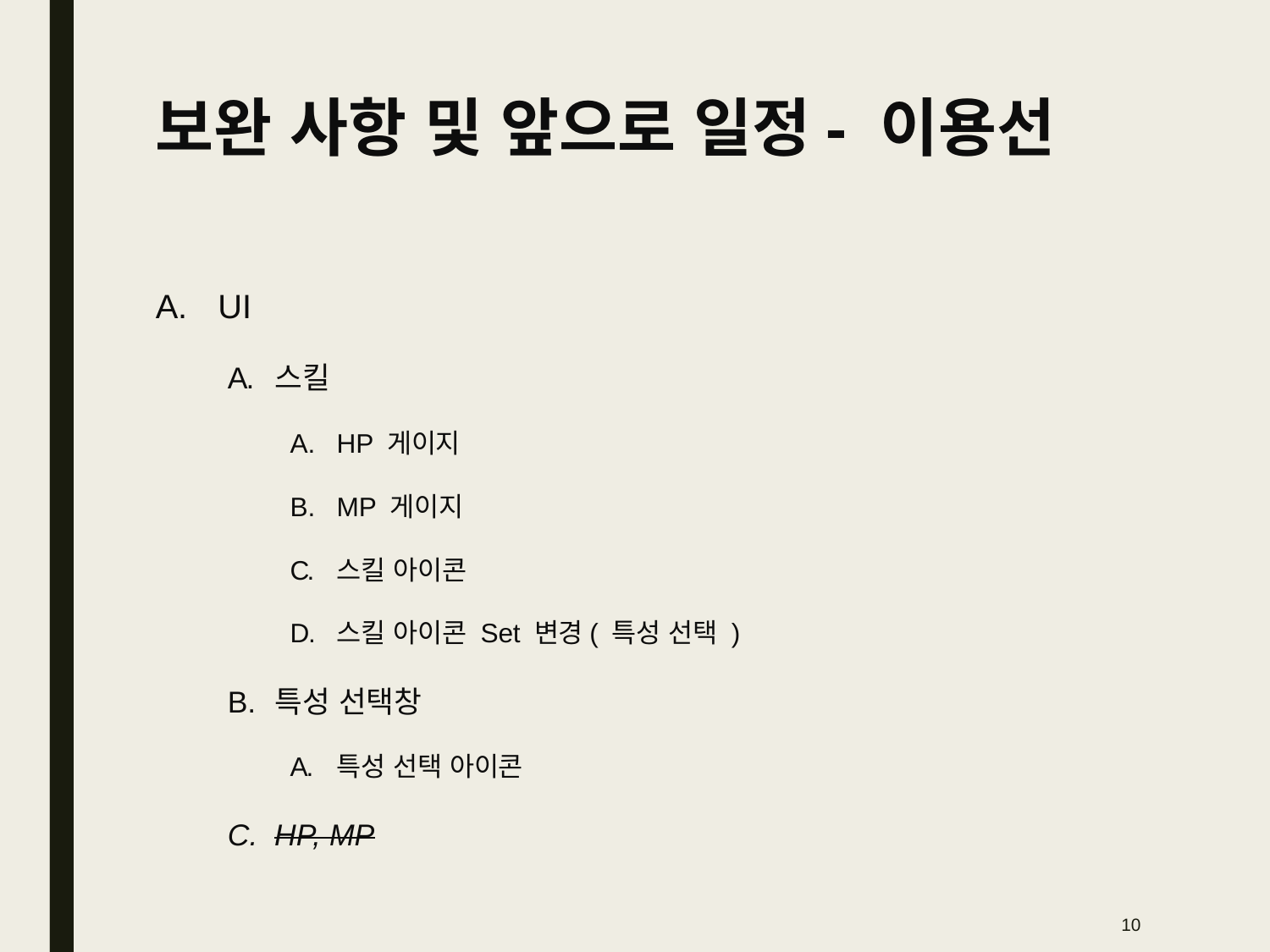

# 보완 사항 및 앞으로 일정- 이용선
UI
스킬
HP 게이지
MP 게이지
스킬 아이콘
스킬 아이콘 Set 변경( 특성 선택 )
특성 선택창
특성 선택 아이콘
HP, MP
10